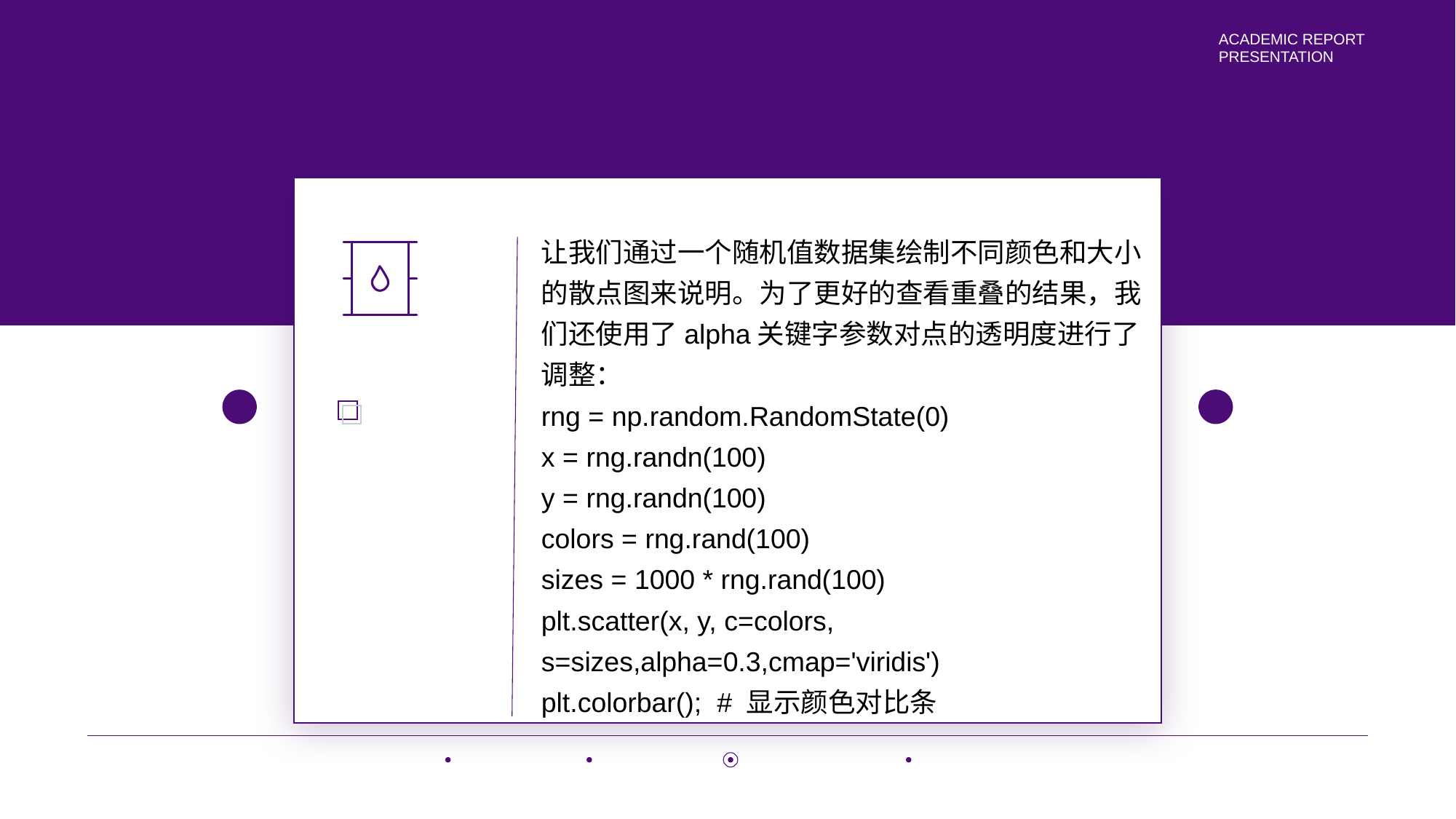

让我们通过一个随机值数据集绘制不同颜色和大小的散点图来说明。为了更好的查看重叠的结果，我们还使用了alpha关键字参数对点的透明度进行了调整：
rng = np.random.RandomState(0)
x = rng.randn(100)
y = rng.randn(100)
colors = rng.rand(100)
sizes = 1000 * rng.rand(100)
plt.scatter(x, y, c=colors, s=sizes,alpha=0.3,cmap='viridis')
plt.colorbar();  # 显示颜色对比条